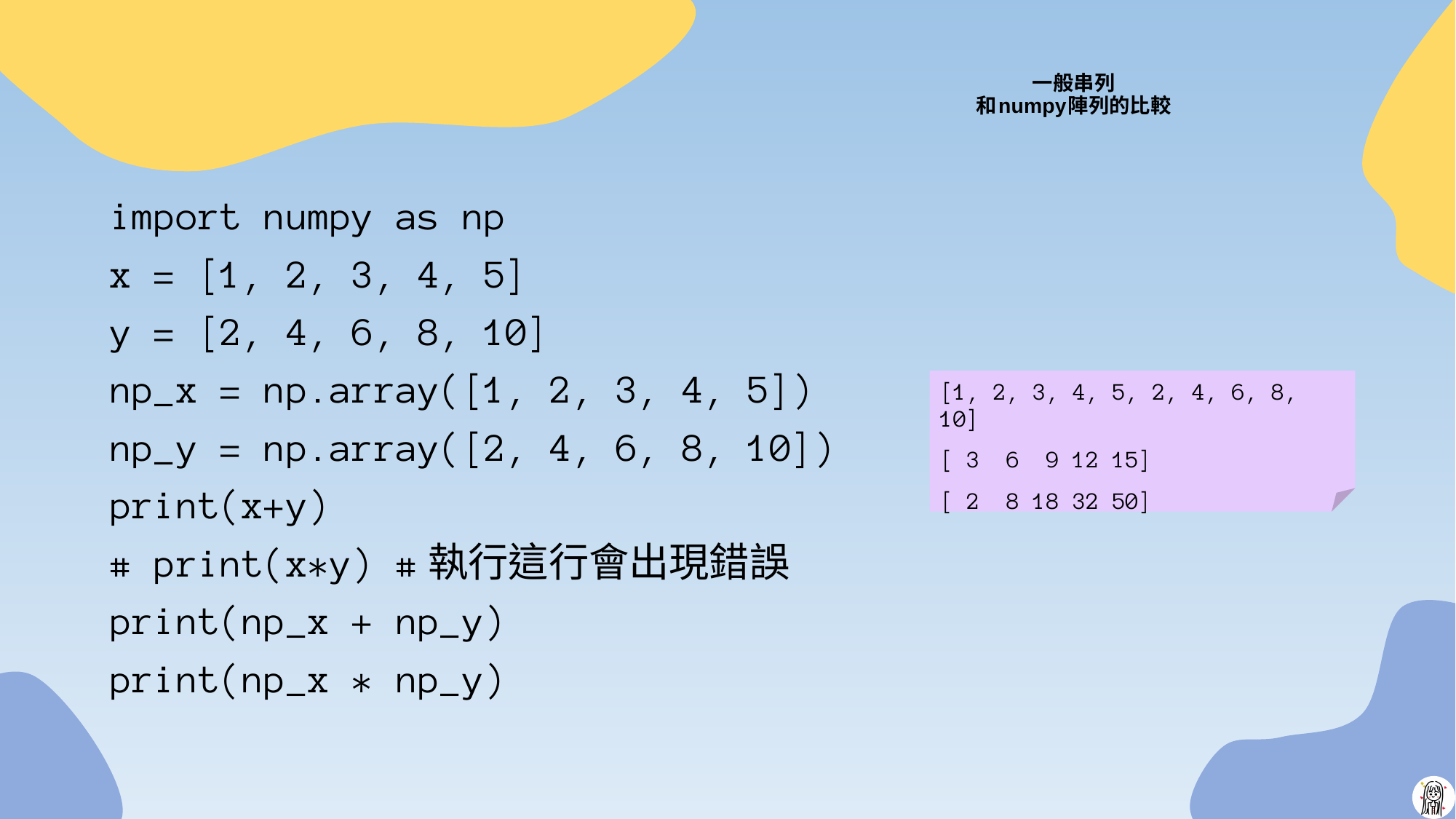

# 一般串列 和numpy陣列的比較
import numpy as np
x = [1, 2, 3, 4, 5]
y = [2, 4, 6, 8, 10]
np_x = np.array([1, 2, 3, 4, 5])
np_y = np.array([2, 4, 6, 8, 10])
print(x+y)
# print(x*y) #執行這行會出現錯誤
print(np_x + np_y)
print(np_x * np_y)

[1, 2, 3, 4, 5, 2, 4, 6, 8, 10]
[ 3  6  9 12 15]
[ 2  8 18 32 50]
9